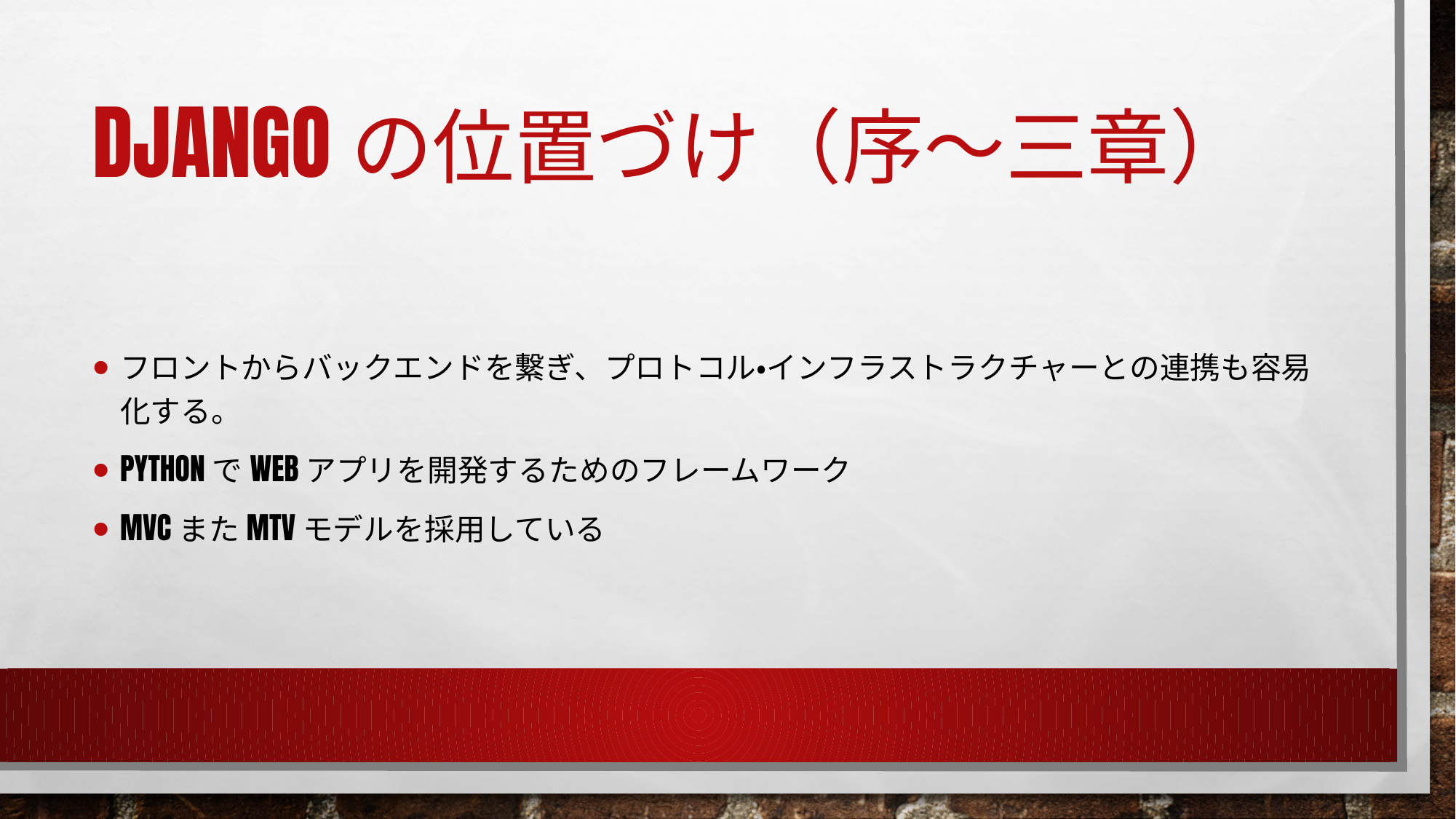

# Djangoの位置づけ（序～三章）
フロントからバックエンドを繋ぎ、プロトコル・インフラストラクチャーとの連携も容易化する。
PythonでWEBアプリを開発するためのフレームワーク
MVCまたMTVモデルを採用している